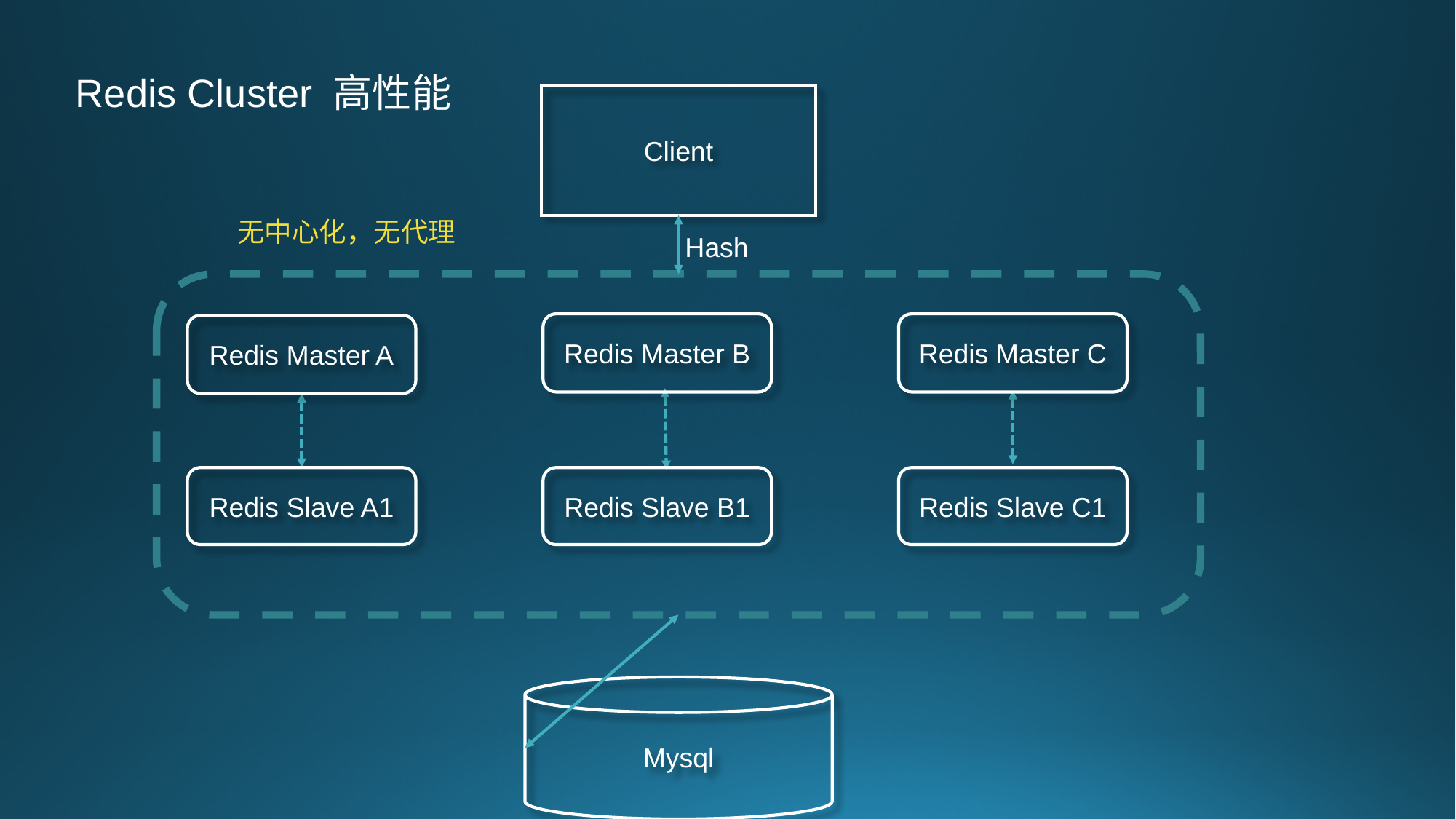

Redis Cluster 高性能
Client
无中心化，无代理
Hash

Redis Master B
Redis Master C
Redis Master A
Redis Slave A1
Redis Slave B1
Redis Slave C1
Mysql